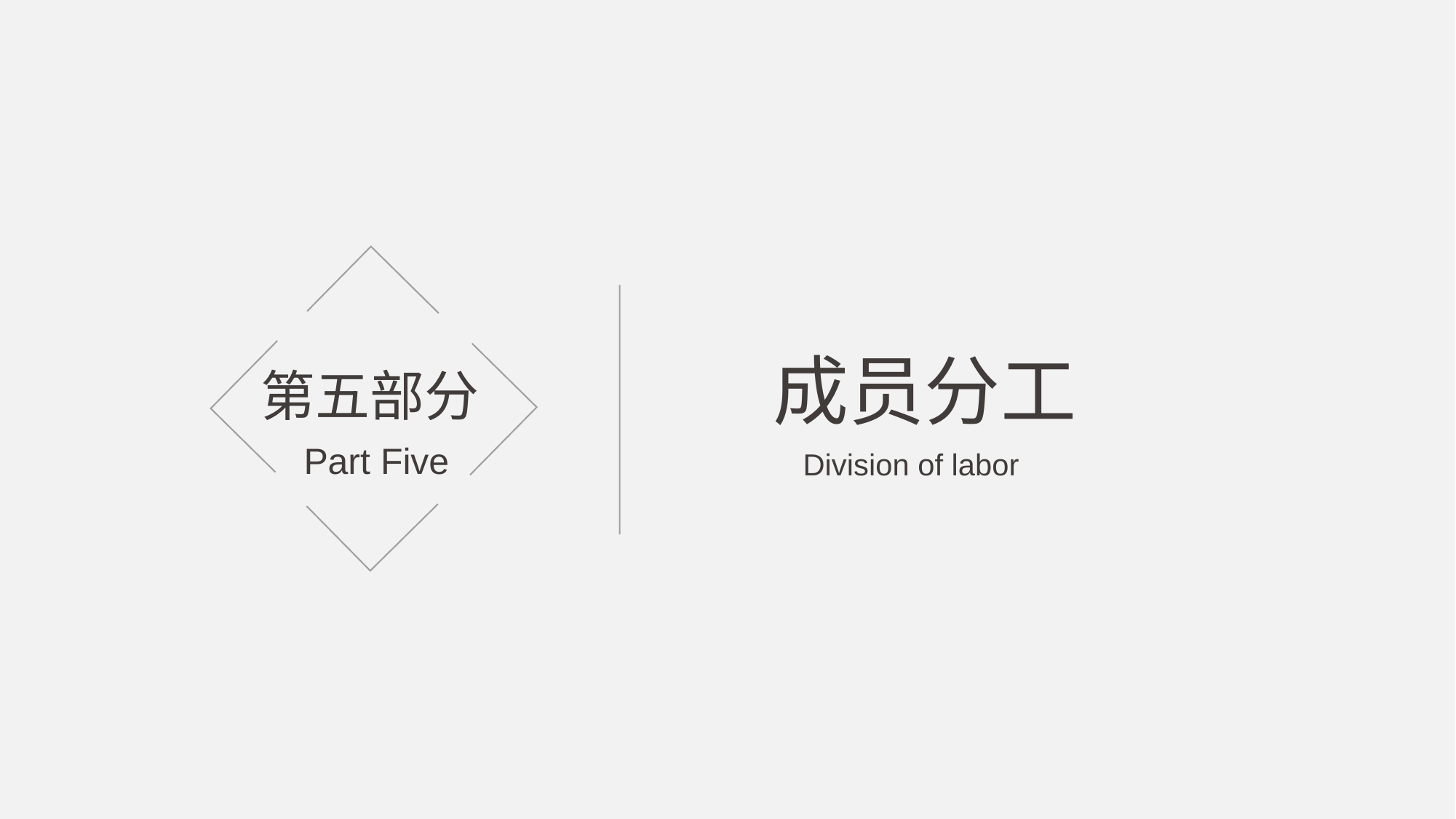

成员分工
第五部分
Part Five
Division of labor